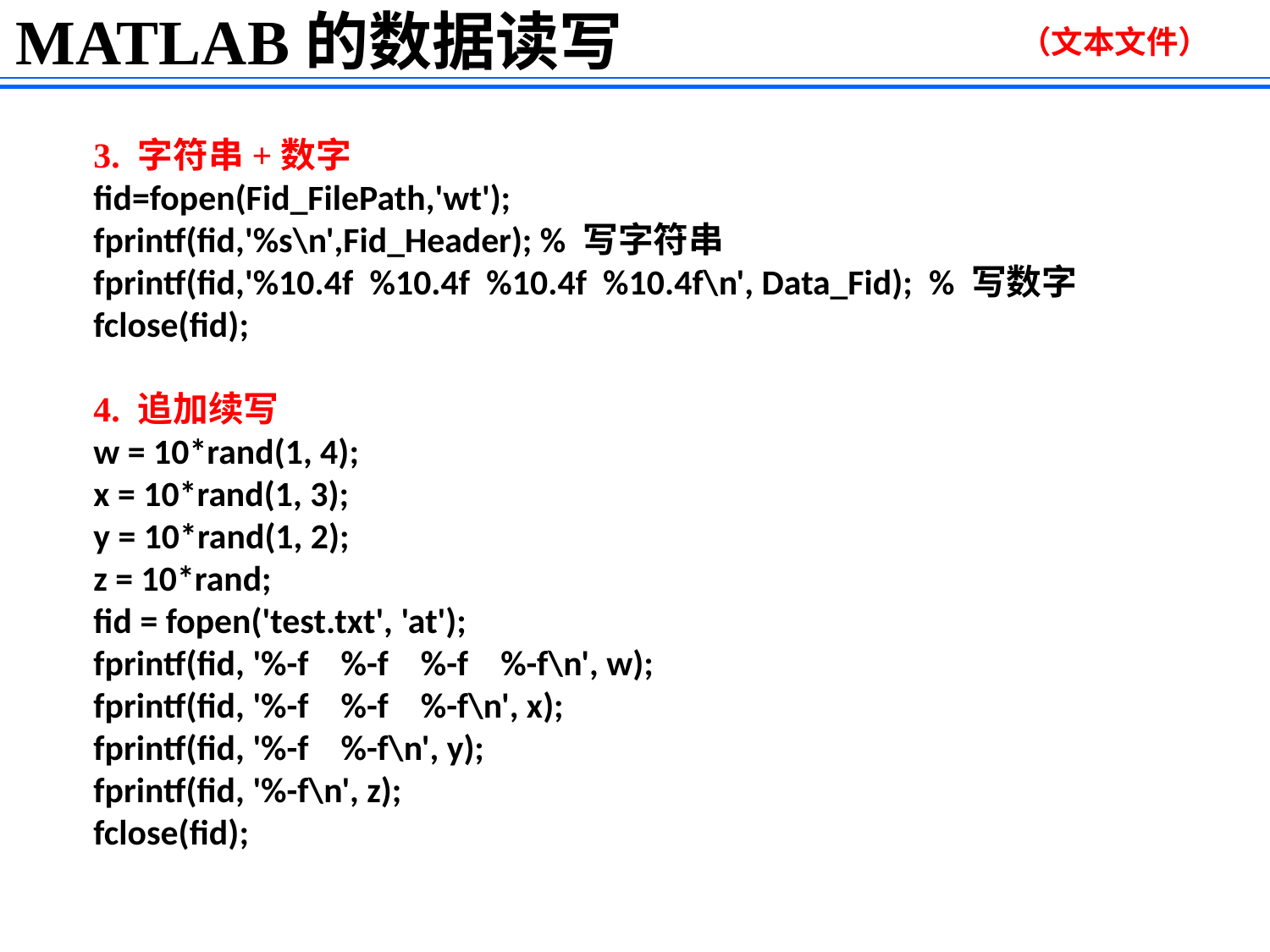

MATLAB的数据读写
（文本文件）

3. 字符串+数字
fid=fopen(Fid_FilePath,'wt');
fprintf(fid,'%s\n',Fid_Header); % 写字符串
fprintf(fid,'%10.4f  %10.4f  %10.4f  %10.4f\n', Data_Fid);  % 写数字
fclose(fid);
4. 追加续写
w = 10*rand(1, 4); 
x = 10*rand(1, 3);  
y = 10*rand(1, 2);  
z = 10*rand; 
fid = fopen('test.txt', 'at');   
fprintf(fid, '%-f    %-f    %-f    %-f\n', w);
fprintf(fid, '%-f    %-f    %-f\n', x);
fprintf(fid, '%-f    %-f\n', y);
fprintf(fid, '%-f\n', z);
fclose(fid);